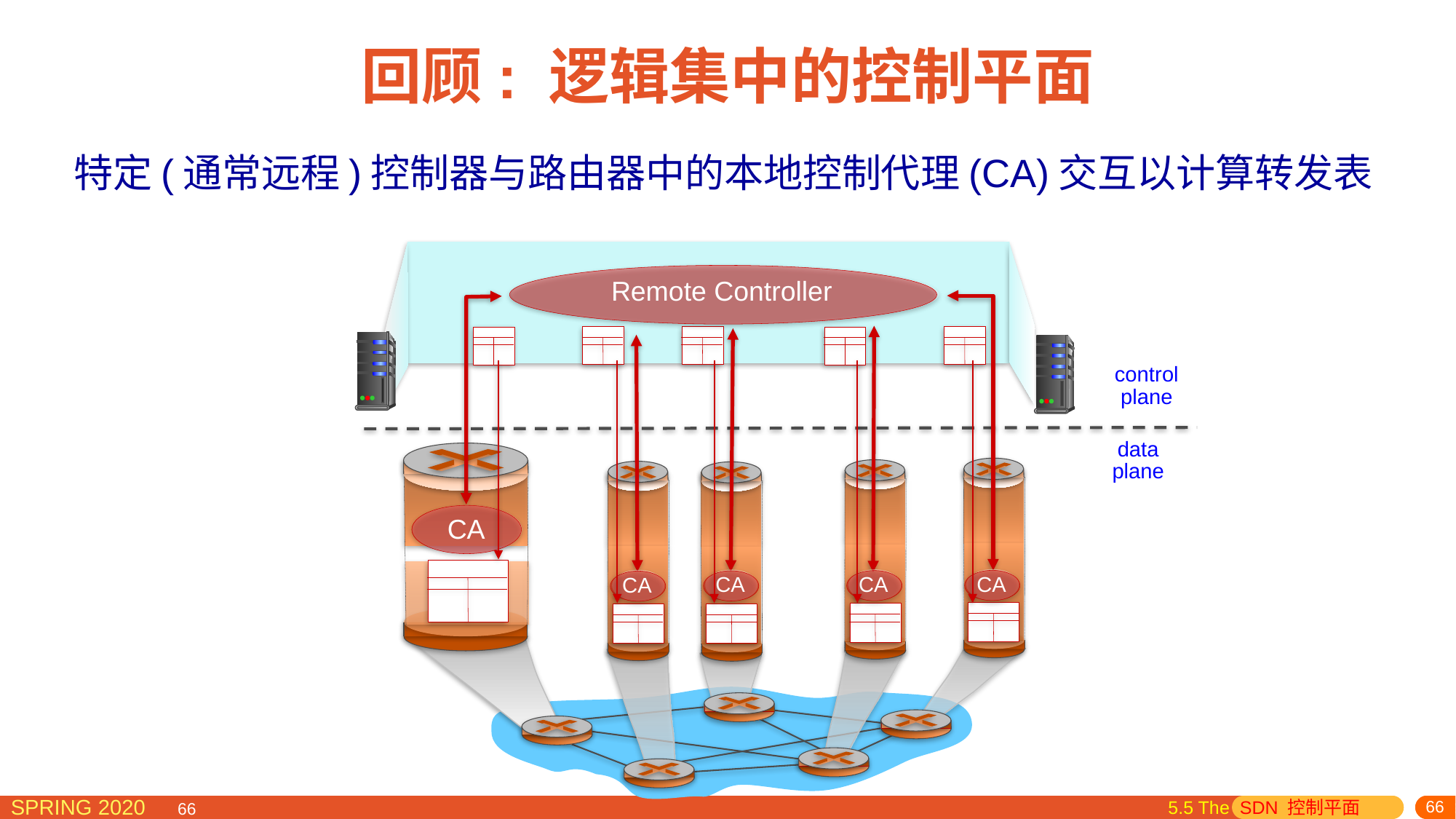

# 回顾: 逻辑集中的控制平面
特定(通常远程)控制器与路由器中的本地控制代理(CA)交互以计算转发表

Remote Controller

CA
CA

CA

CA

CA

control
plane
data
plane

5.5 The  SDN 控制平面